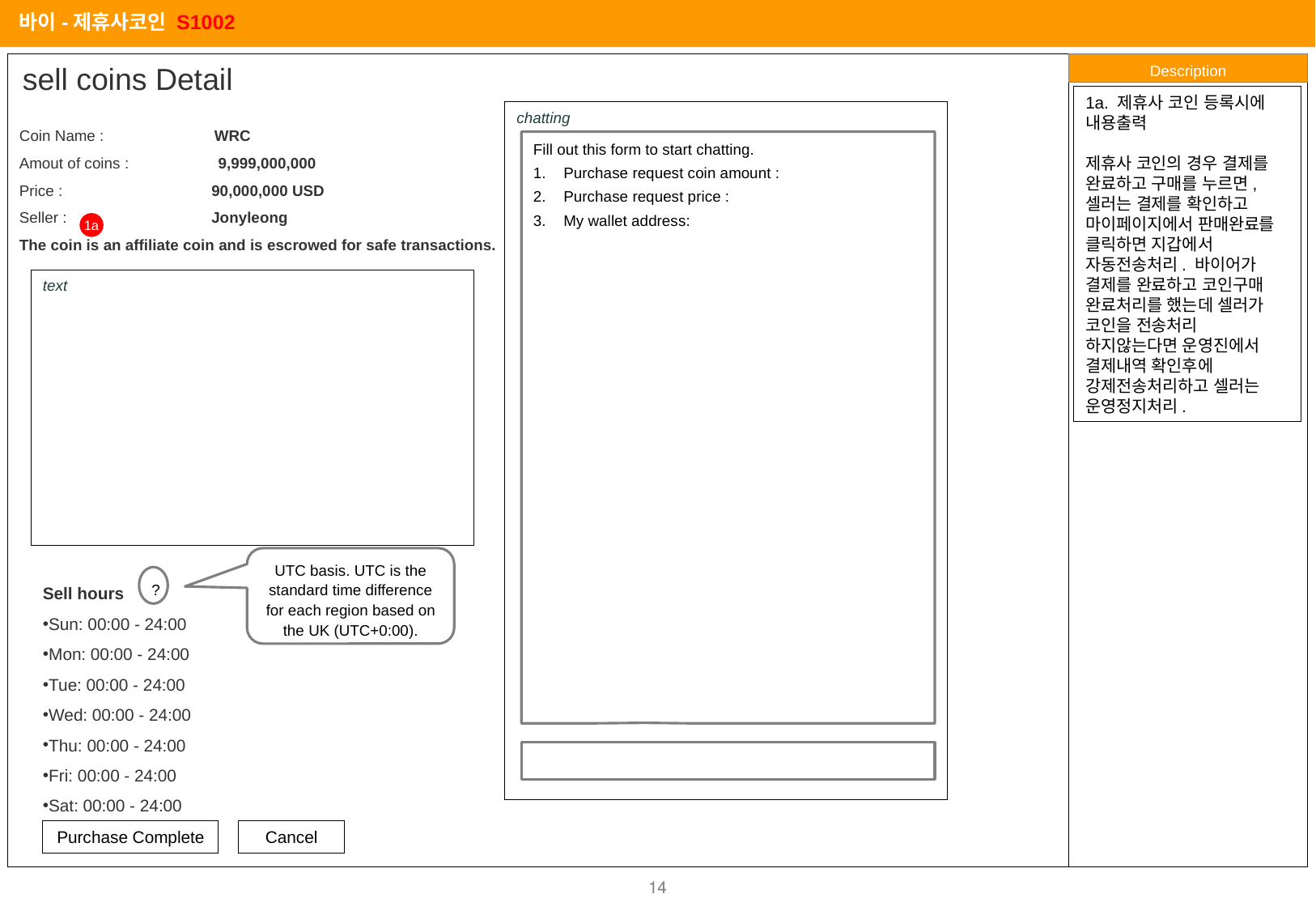

바이-제휴사코인 S1002
sell coins Detail
1a. 제휴사 코인 등록시에 내용출력

제휴사 코인의 경우 결제를 완료하고 구매를 누르면, 셀러는 결제를 확인하고 마이페이지에서 판매완료를 클릭하면 지갑에서 자동전송처리. 바이어가 결제를 완료하고 코인구매 완료처리를 했는데 셀러가 코인을 전송처리 하지않는다면 운영진에서 결제내역 확인후에 강제전송처리하고 셀러는 운영정지처리.
chatting
Coin Name :                          WRC
Amout of coins :                     9,999,000,000
Price :                                   90,000,000 USD
Seller :                                  Jonyleong
The coin is an affiliate coin and is escrowed for safe transactions.

Fill out this form to start chatting.
Purchase request coin amount :
Purchase request price :
My wallet address:
1a
text
UTC basis. UTC is the standard time difference for each region based on the UK (UTC+0:00).
Sell hours
Sun: 00:00 - 24:00
Mon: 00:00 - 24:00
Tue: 00:00 - 24:00
Wed: 00:00 - 24:00
Thu: 00:00 - 24:00
Fri: 00:00 - 24:00
Sat: 00:00 - 24:00
?

Purchase Complete
Cancel